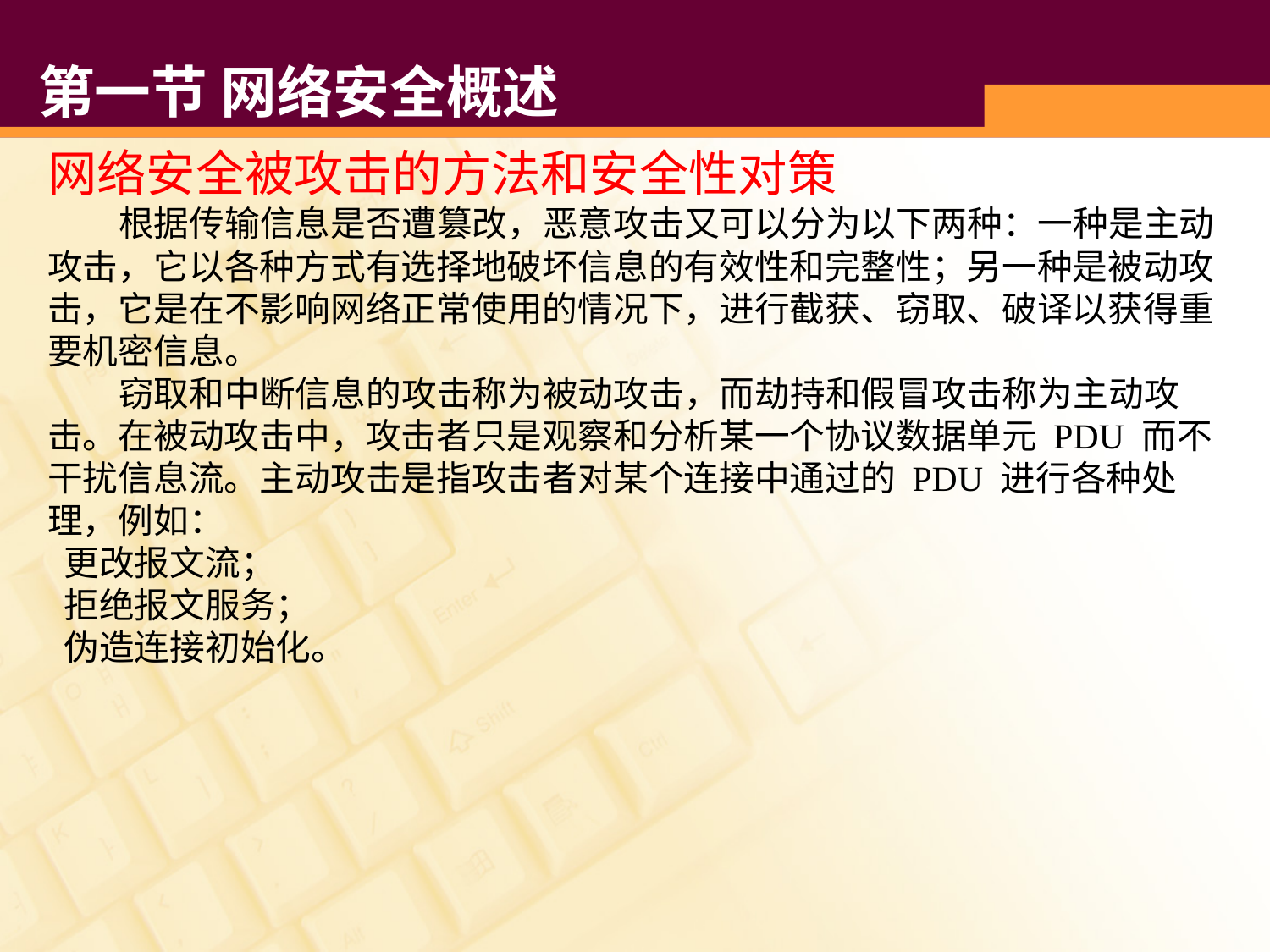

# 第一节 网络安全概述
网络安全被攻击的方法和安全性对策
        根据传输信息是否遭篡改，恶意攻击又可以分为以下两种：一种是主动攻击，它以各种方式有选择地破坏信息的有效性和完整性；另一种是被动攻击，它是在不影响网络正常使用的情况下，进行截获、窃取、破译以获得重要机密信息。
        窃取和中断信息的攻击称为被动攻击，而劫持和假冒攻击称为主动攻击。在被动攻击中，攻击者只是观察和分析某一个协议数据单元 PDU 而不干扰信息流。主动攻击是指攻击者对某个连接中通过的 PDU 进行各种处理，例如：
 更改报文流；
 拒绝报文服务；
 伪造连接初始化。